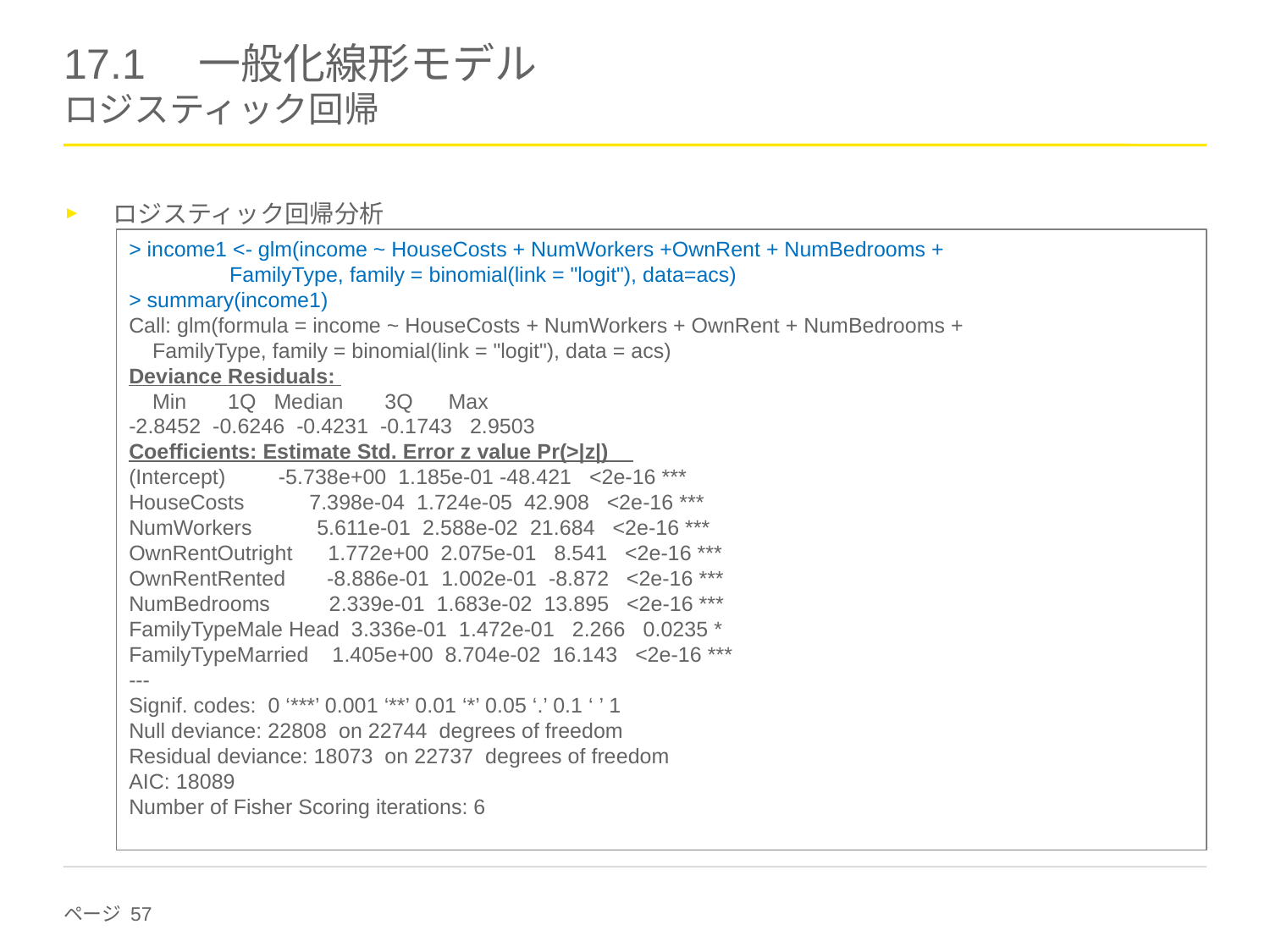

# 17.1　一般化線形モデル ロジスティック回帰
ロジスティック回帰分析
> income1 <- glm(income ~ HouseCosts + NumWorkers +OwnRent + NumBedrooms +
                 FamilyType, family = binomial(link = "logit"), data=acs)
> summary(income1)
Call: glm(formula = income ~ HouseCosts + NumWorkers + OwnRent + NumBedrooms +
    FamilyType, family = binomial(link = "logit"), data = acs)
Deviance Residuals:
    Min       1Q   Median       3Q      Max
-2.8452  -0.6246  -0.4231  -0.1743   2.9503
Coefficients: Estimate Std. Error z value Pr(>|z|)
(Intercept)         -5.738e+00  1.185e-01 -48.421   <2e-16 ***
HouseCosts           7.398e-04  1.724e-05  42.908   <2e-16 ***
NumWorkers           5.611e-01  2.588e-02  21.684   <2e-16 ***
OwnRentOutright      1.772e+00  2.075e-01   8.541   <2e-16 ***
OwnRentRented       -8.886e-01  1.002e-01  -8.872   <2e-16 ***
NumBedrooms          2.339e-01  1.683e-02  13.895   <2e-16 ***
FamilyTypeMale Head  3.336e-01  1.472e-01   2.266   0.0235 *
FamilyTypeMarried    1.405e+00  8.704e-02  16.143   <2e-16 ***
---
Signif. codes:  0 ‘***’ 0.001 ‘**’ 0.01 ‘*’ 0.05 ‘.’ 0.1 ‘ ’ 1
Null deviance: 22808  on 22744  degrees of freedom
Residual deviance: 18073  on 22737  degrees of freedom
AIC: 18089
Number of Fisher Scoring iterations: 6